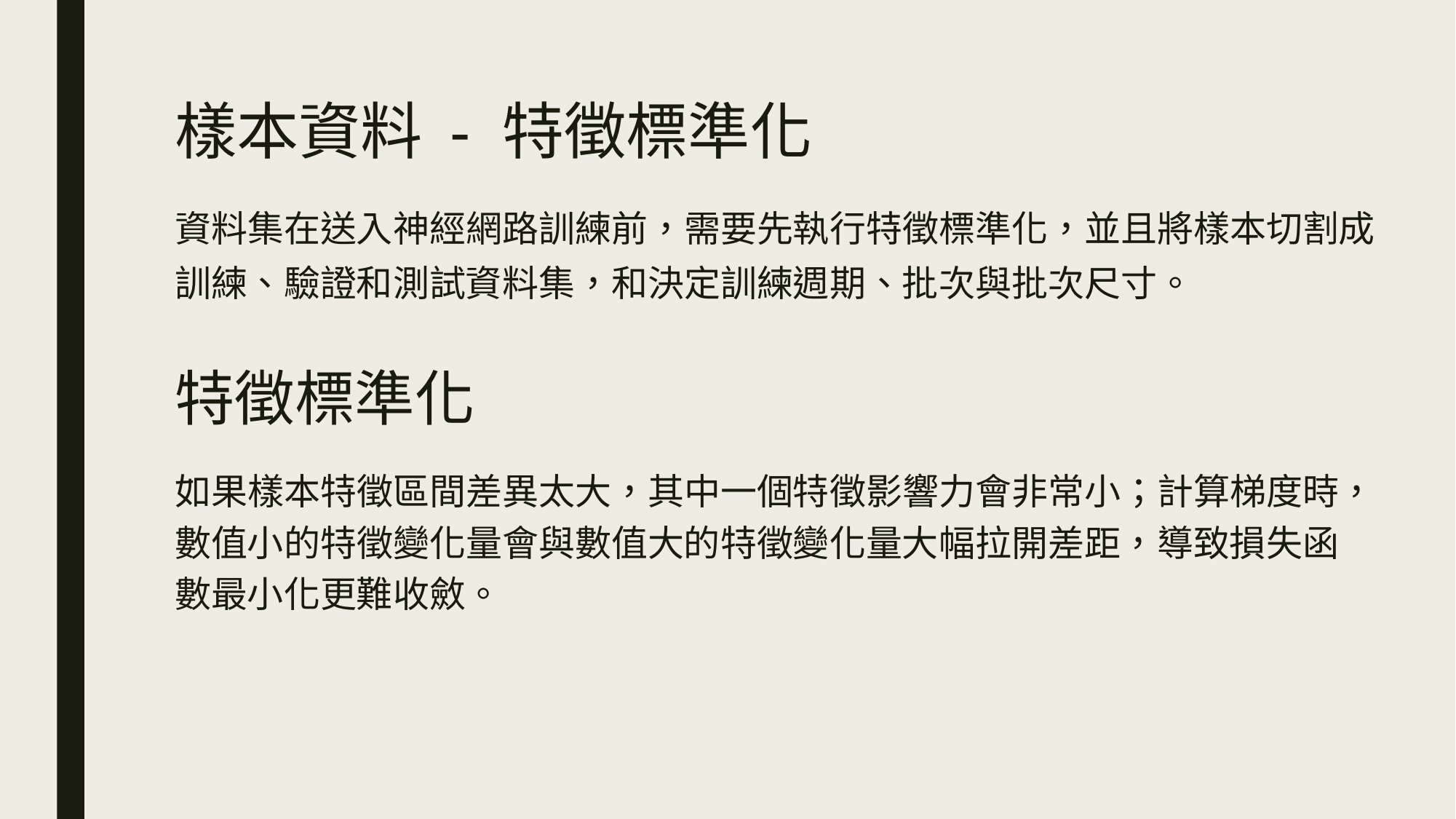

# 樣本資料 - 特徵標準化
資料集在送入神經網路訓練前，需要先執行特徵標準化，並且將樣本切割成訓練、驗證和測試資料集，和決定訓練週期、批次與批次尺寸。
特徵標準化
如果樣本特徵區間差異太大，其中一個特徵影響力會非常小；計算梯度時，數值小的特徵變化量會與數值大的特徵變化量大幅拉開差距，導致損失函數最小化更難收斂。